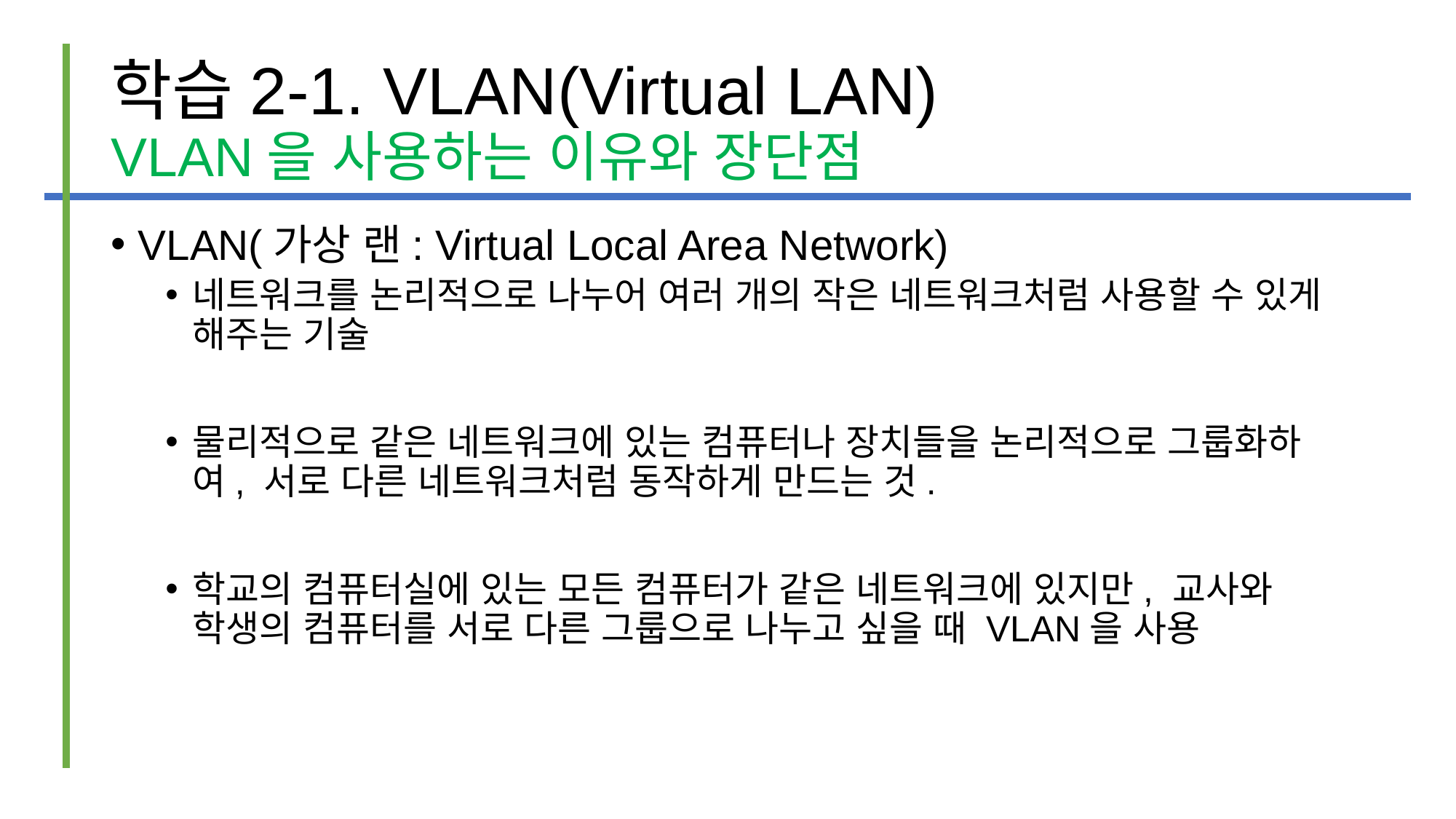

# 학습2-1. VLAN(Virtual LAN) VLAN을 사용하는 이유와 장단점
VLAN(가상 랜: Virtual Local Area Network)
네트워크를 논리적으로 나누어 여러 개의 작은 네트워크처럼 사용할 수 있게 해주는 기술

물리적으로 같은 네트워크에 있는 컴퓨터나 장치들을 논리적으로 그룹화하여, 서로 다른 네트워크처럼 동작하게 만드는 것.

학교의 컴퓨터실에 있는 모든 컴퓨터가 같은 네트워크에 있지만, 교사와 학생의 컴퓨터를 서로 다른 그룹으로 나누고 싶을 때 VLAN을 사용